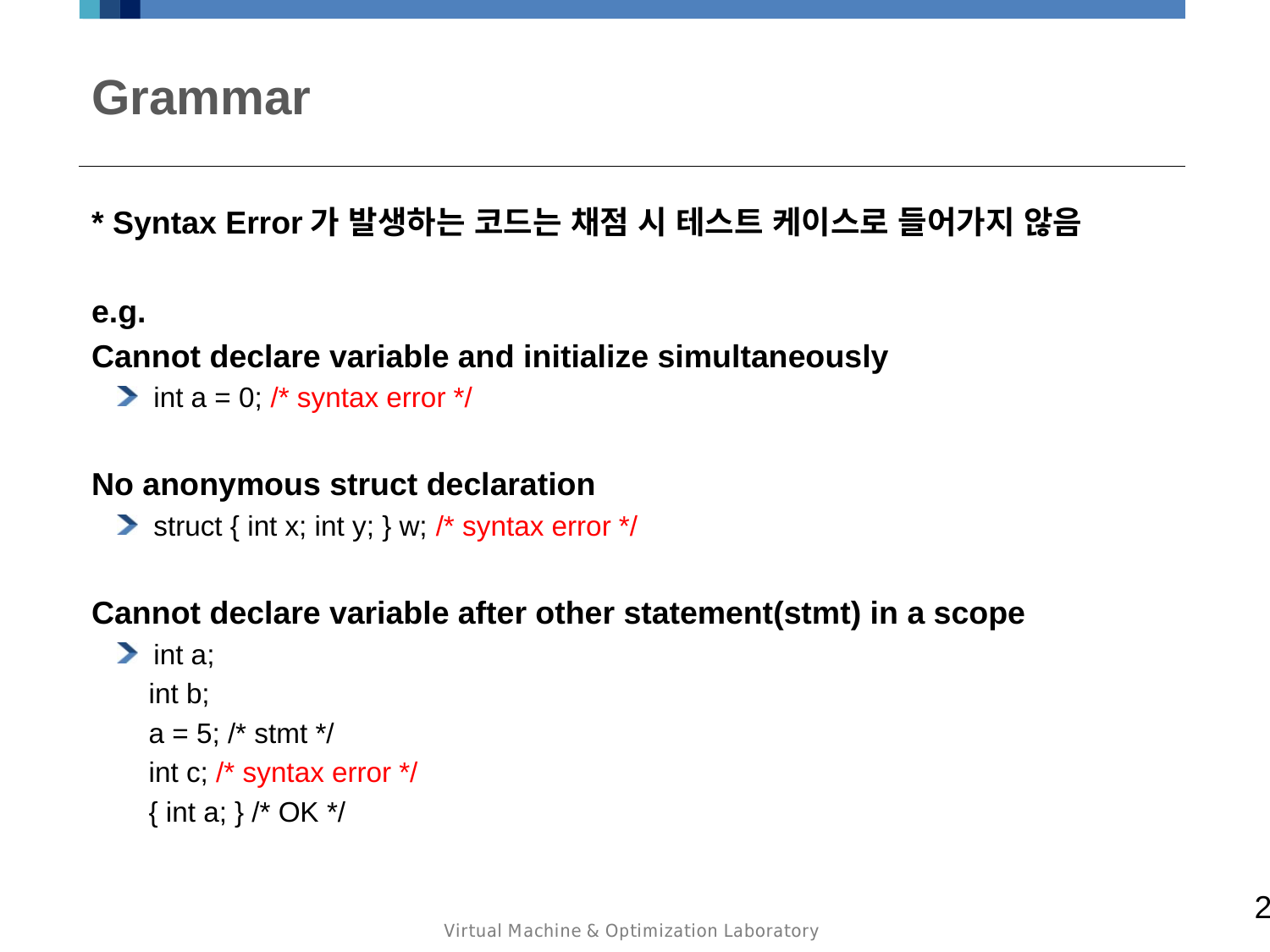

# Grammar
* Syntax Error가 발생하는 코드는 채점 시 테스트 케이스로 들어가지 않음

e.g.
Cannot declare variable and initialize simultaneously
int a = 0; /* syntax error */

No anonymous struct declaration
struct { int x; int y; } w; /* syntax error */

Cannot declare variable after other statement(stmt) in a scope
int a;
    int b;
    a = 5; /* stmt */
    int c; /* syntax error */
    { int a; } /* OK */